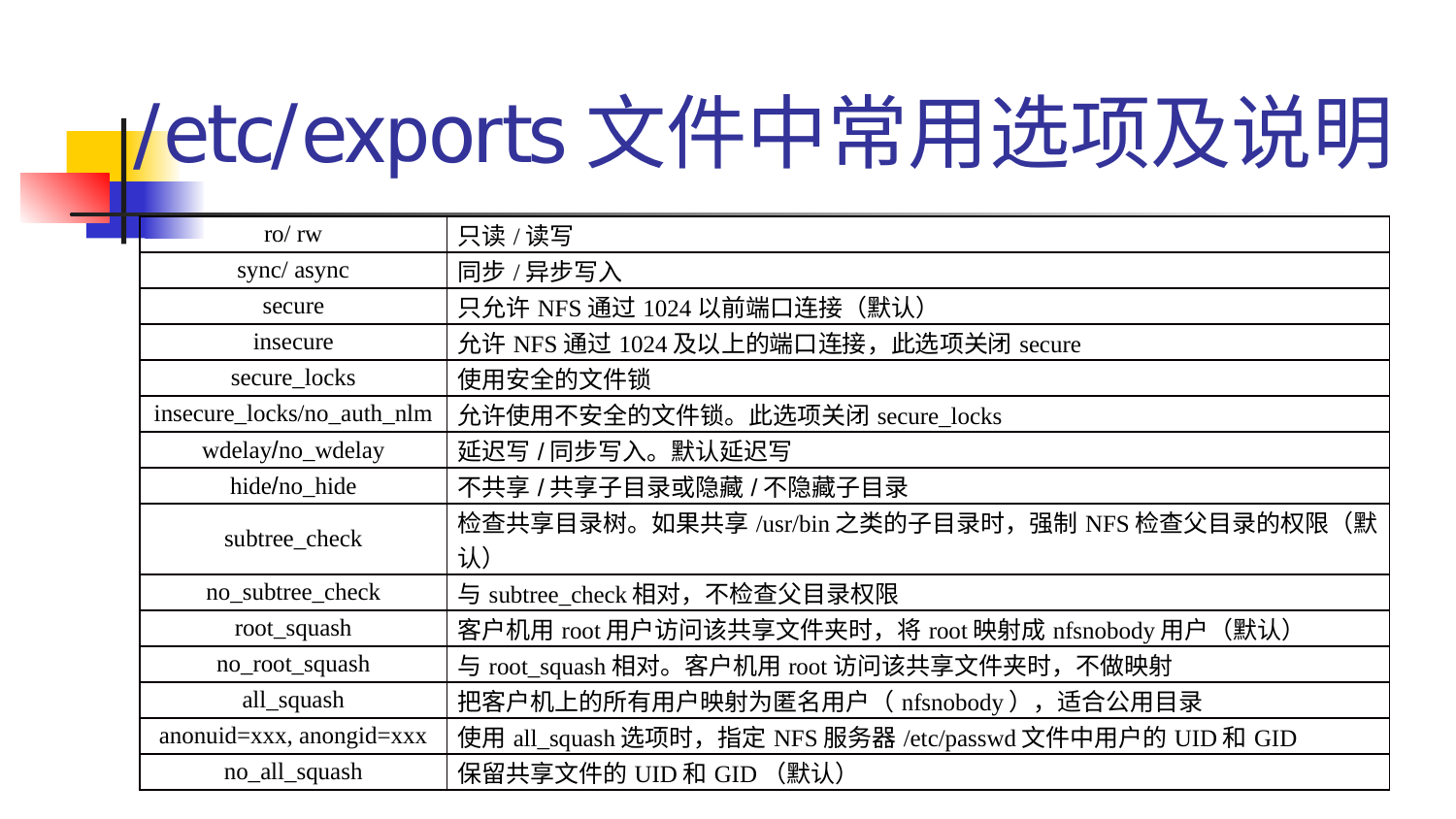

# /etc/exports文件中常用选项及说明
| ro/ rw | 只读/读写 |
| --- | --- |
| sync/ async | 同步/异步写入 |
| secure | 只允许NFS通过1024以前端口连接（默认） |
| insecure | 允许NFS通过1024及以上的端口连接，此选项关闭secure |
| secure\_locks | 使用安全的文件锁 |
| insecure\_locks/no\_auth\_nlm | 允许使用不安全的文件锁。此选项关闭secure\_locks |
| wdelay/no\_wdelay | 延迟写/同步写入。默认延迟写 |
| hide/no\_hide | 不共享/共享子目录或隐藏/不隐藏子目录 |
| subtree\_check | 检查共享目录树。如果共享/usr/bin之类的子目录时，强制NFS检查父目录的权限（默认） |
| no\_subtree\_check | 与subtree\_check相对，不检查父目录权限 |
| root\_squash | 客户机用root用户访问该共享文件夹时，将root映射成nfsnobody用户（默认） |
| no\_root\_squash | 与root\_squash相对。客户机用root访问该共享文件夹时，不做映射 |
| all\_squash | 把客户机上的所有用户映射为匿名用户（nfsnobody），适合公用目录 |
| anonuid=xxx, anongid=xxx | 使用all\_squash选项时，指定NFS服务器/etc/passwd文件中用户的UID和GID |
| no\_all\_squash | 保留共享文件的UID和GID（默认） |